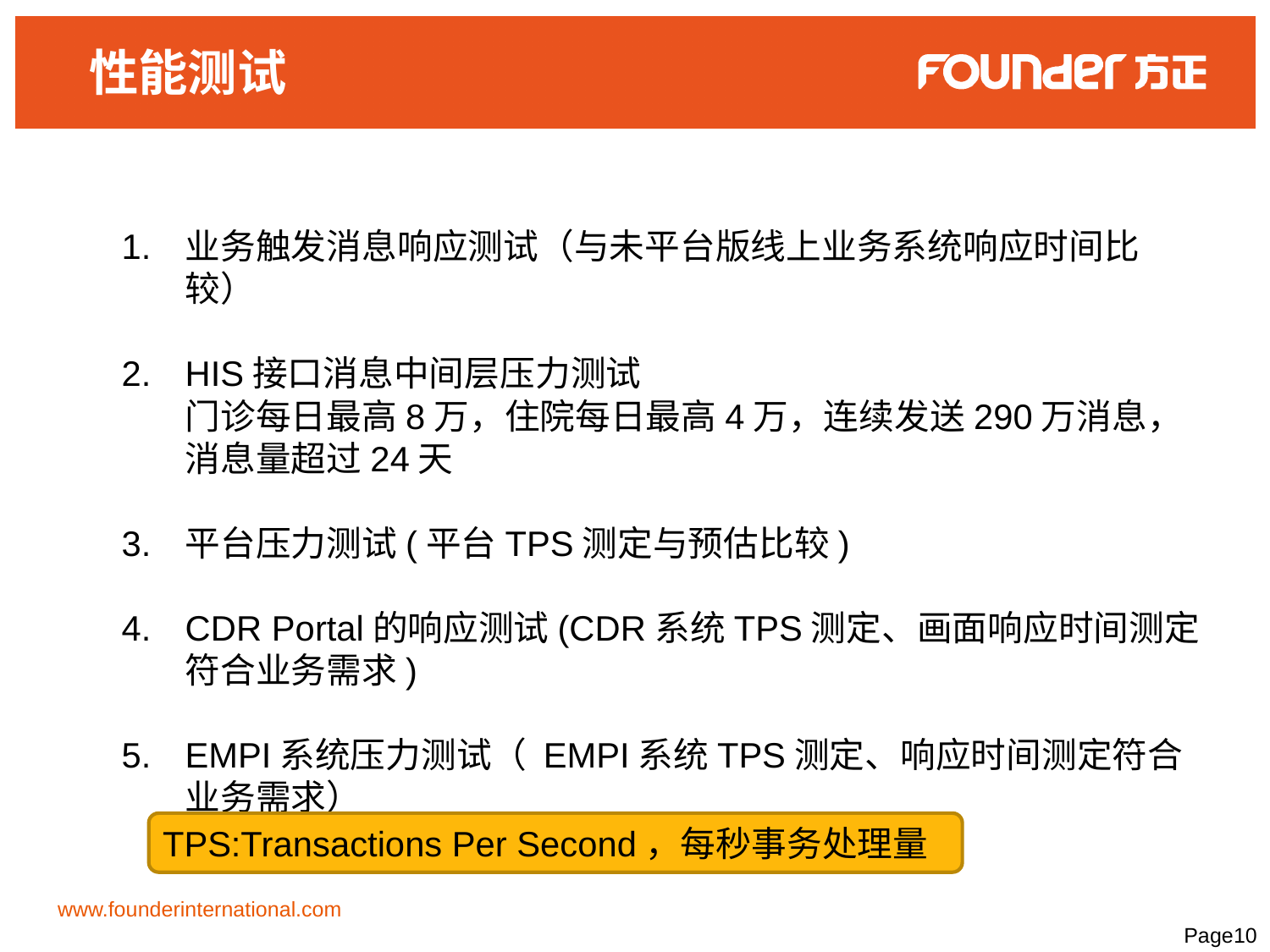

# 性能测试

业务触发消息响应测试（与未平台版线上业务系统响应时间比较）

HIS接口消息中间层压力测试
	门诊每日最高8万，住院每日最高4万，连续发送290万消息，消息量超过24天

平台压力测试(平台TPS测定与预估比较)

CDR Portal的响应测试(CDR系统TPS测定、画面响应时间测定符合业务需求)

EMPI系统压力测试（ EMPI系统TPS测定、响应时间测定符合业务需求）

TPS:Transactions Per Second，每秒事务处理量
www.founderinternational.com
Page10